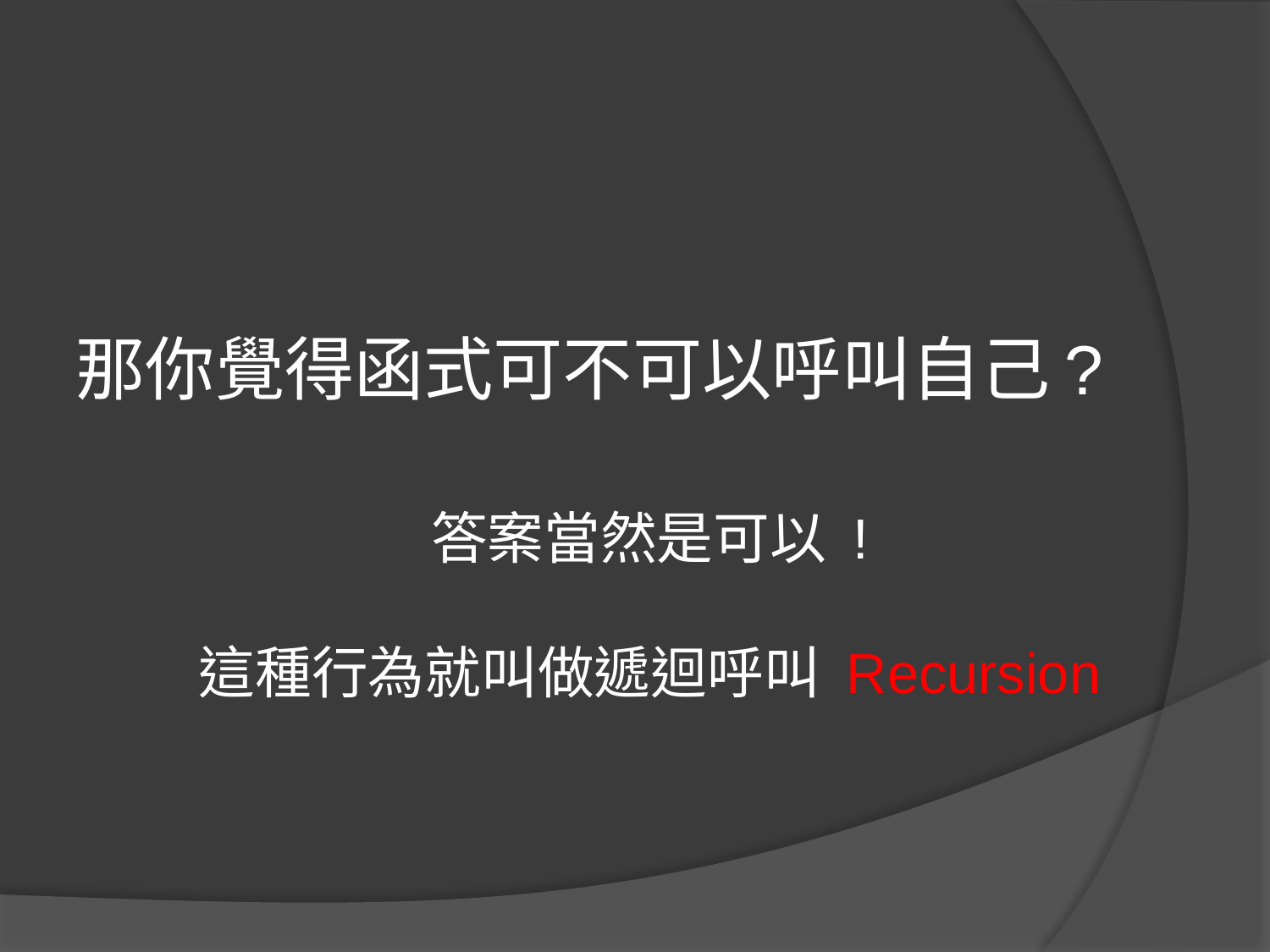

# 那你覺得函式可不可以呼叫自己?
答案當然是可以 !

這種行為就叫做遞迴呼叫 Recursion